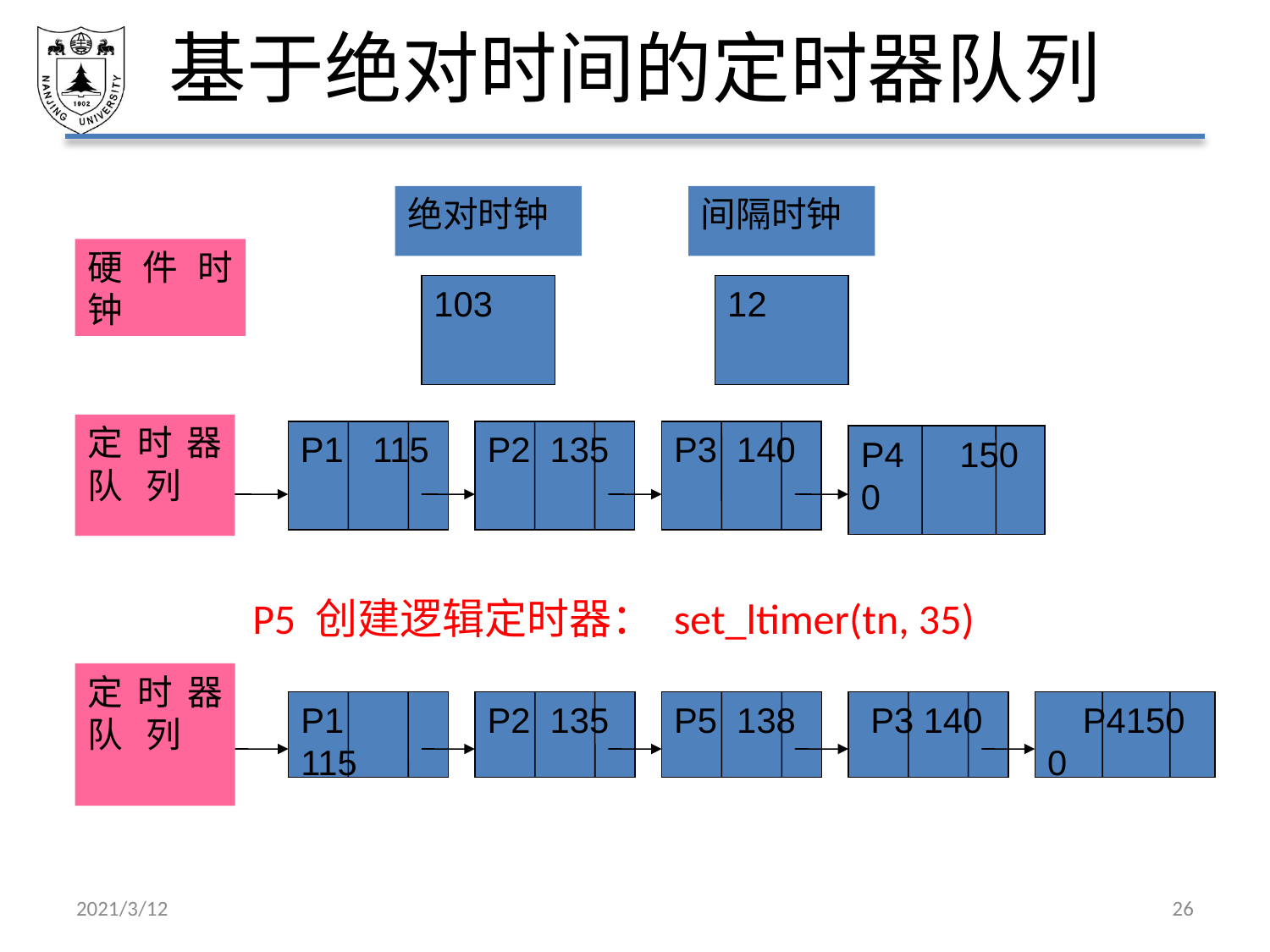

# 基于绝对时间的定时器队列
绝对时钟
间隔时钟
硬件时 钟
103
12
定时器队   列
P1   115

P2  135

P3  140

P4    150  0

P5 创建逻辑定时器： set_ltimer(tn, 35)
定时器队   列
P1    115

P2  135

P5  138

 P3 140

  P4150  0

2021/3/12
26